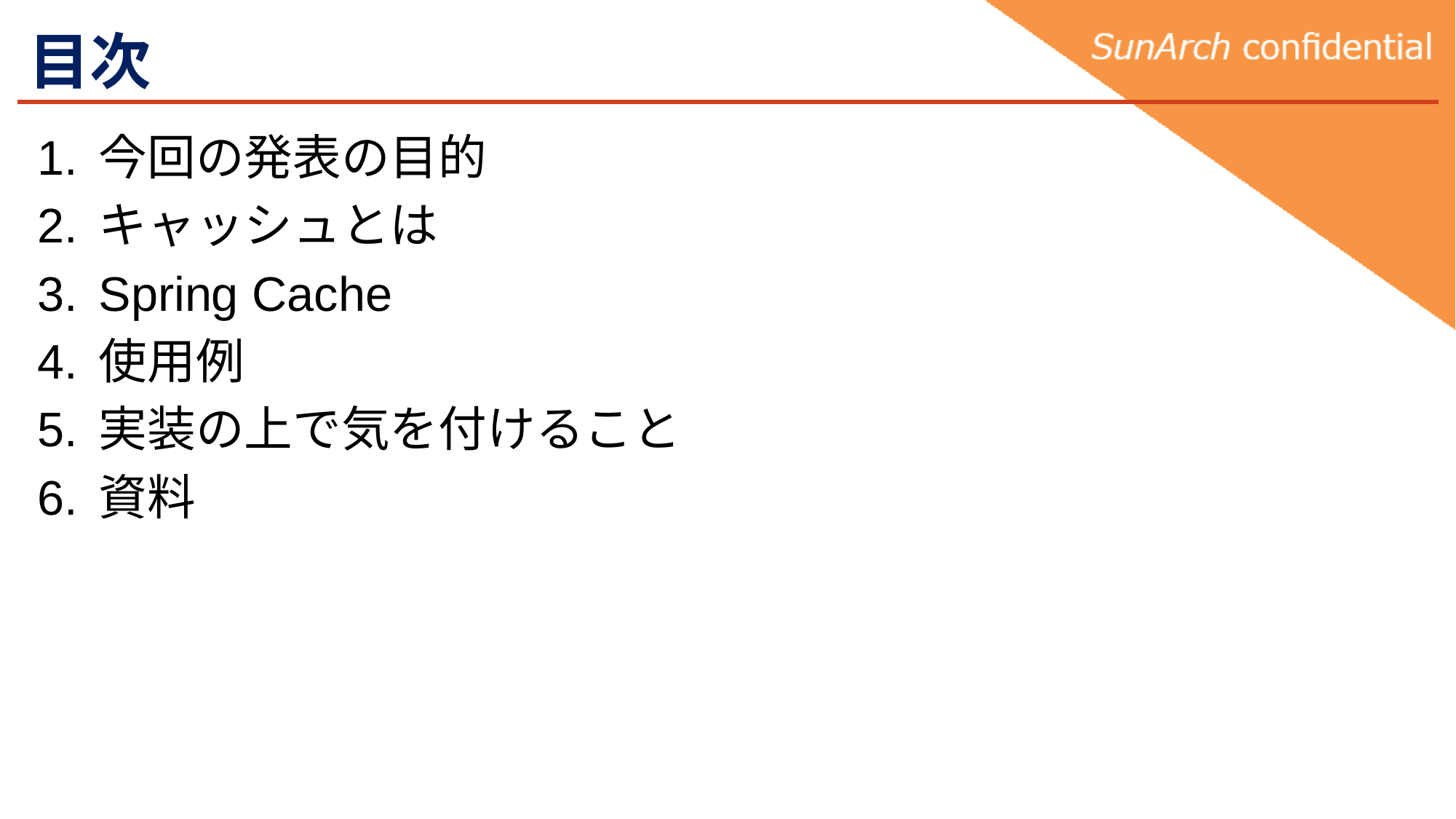

# 目次
今回の発表の目的
キャッシュとは
Spring Cache
使用例
実装の上で気を付けること
資料